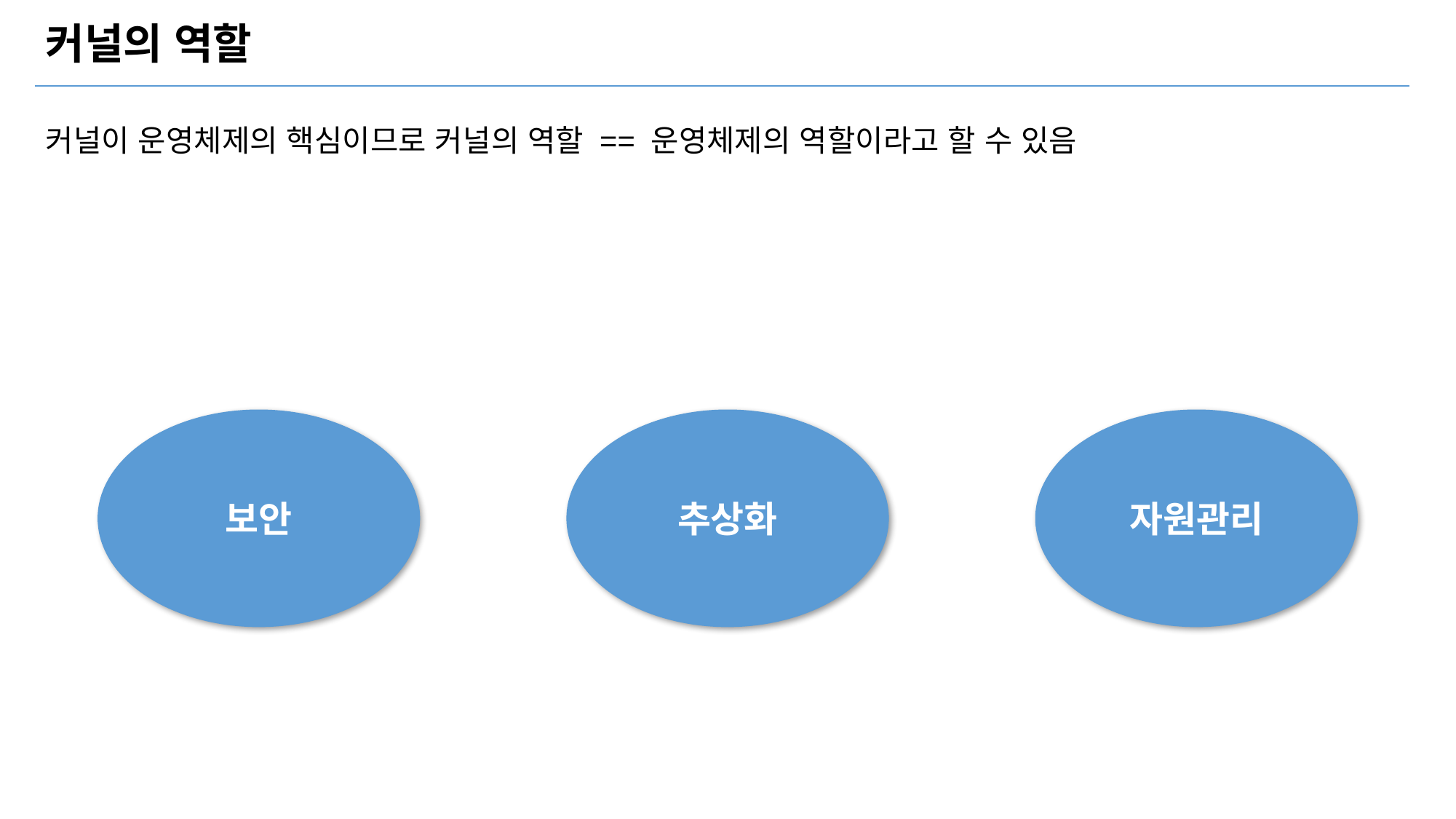

커널의 역할
커널이 운영체제의 핵심이므로 커널의 역할 == 운영체제의 역할이라고 할 수 있음
보안
추상화
자원관리